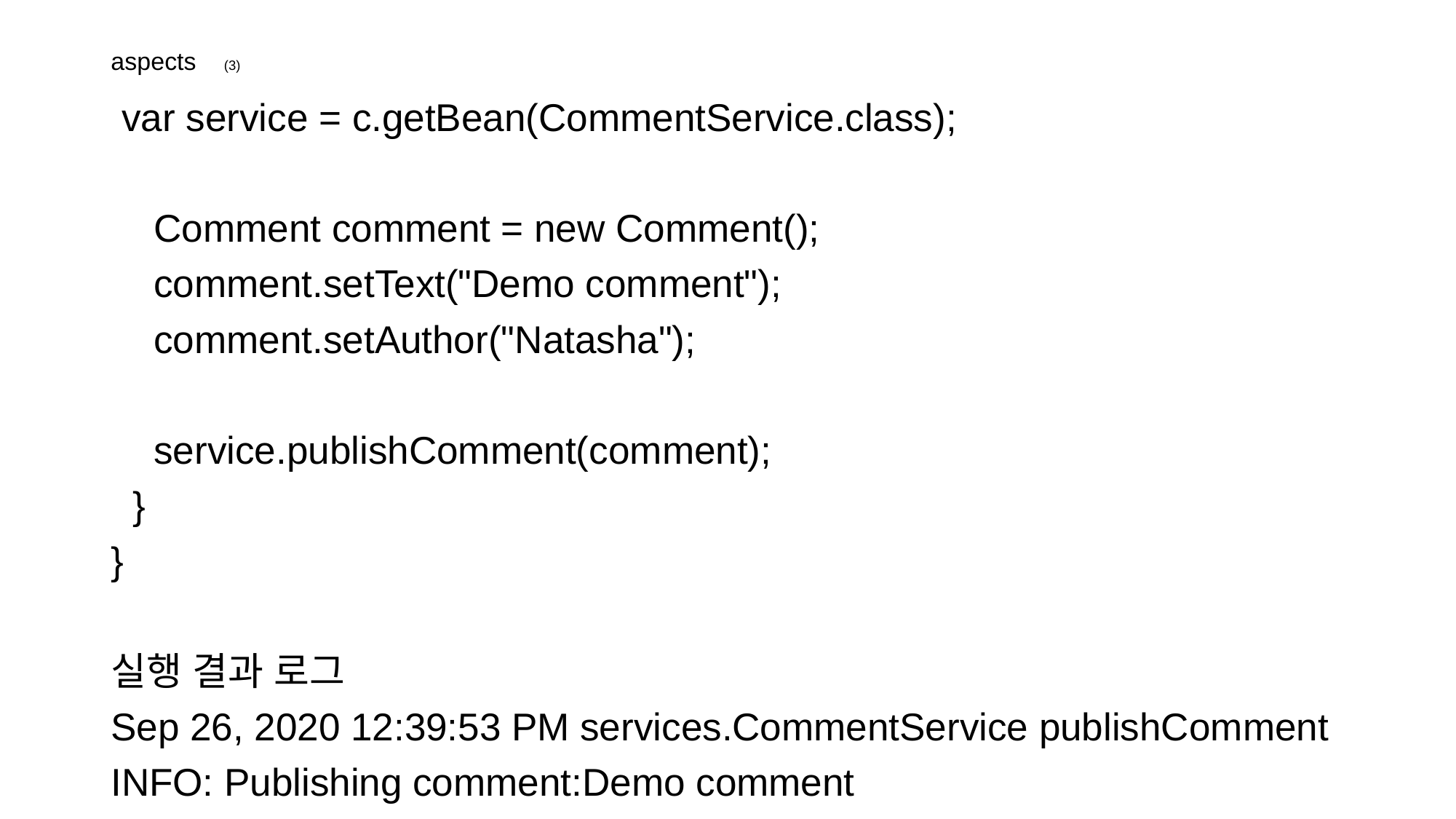

# aspects    (3)
 var service = c.getBean(CommentService.class);

    Comment comment = new Comment();
    comment.setText("Demo comment");
    comment.setAuthor("Natasha");

    service.publishComment(comment);
  }
}

실행 결과 로그
Sep 26, 2020 12:39:53 PM services.CommentService publishComment
INFO: Publishing comment:Demo comment